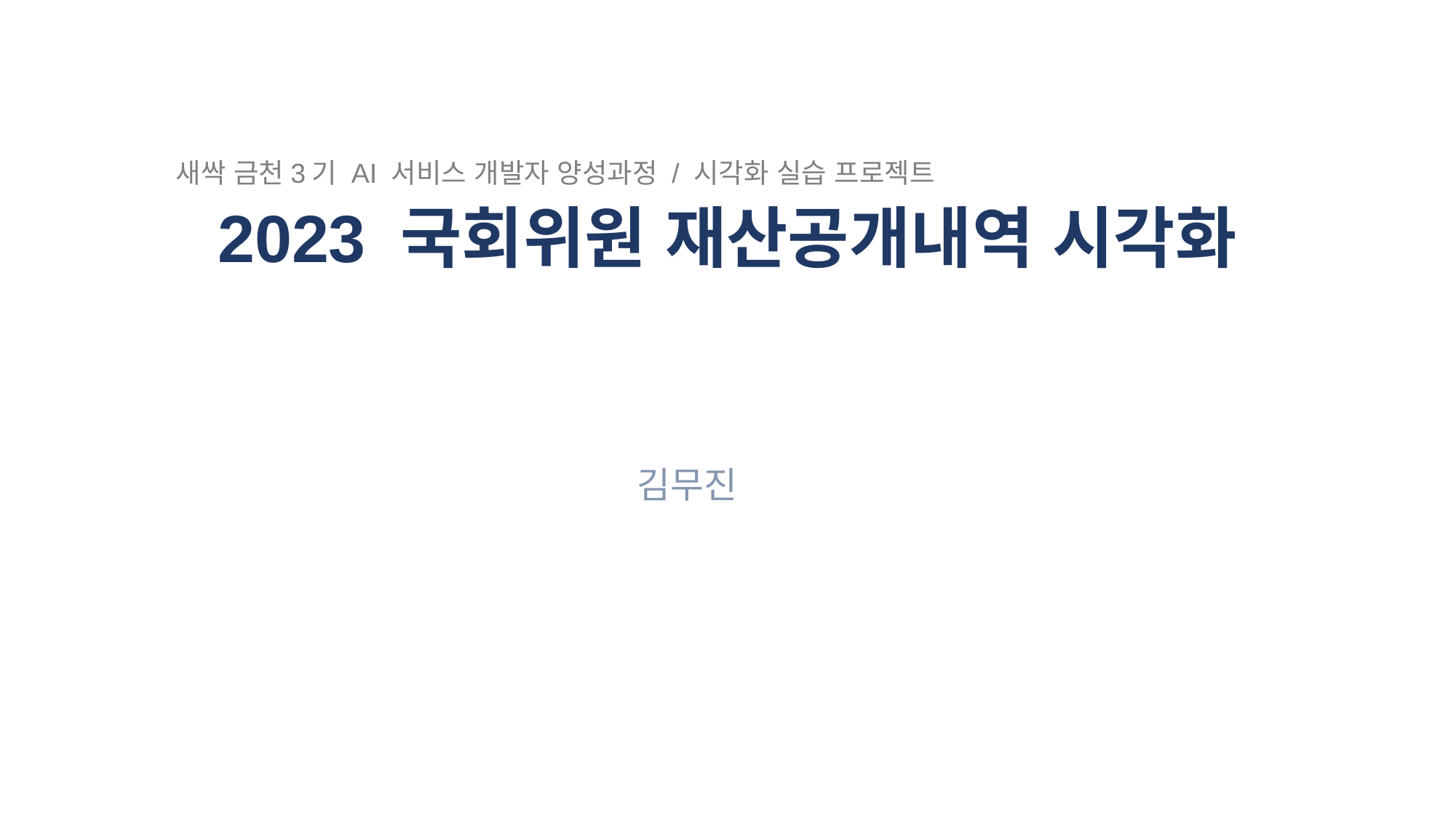

새싹 금천3기 AI 서비스 개발자 양성과정 / 시각화 실습 프로젝트
2023 국회위원 재산공개내역 시각화
김무진